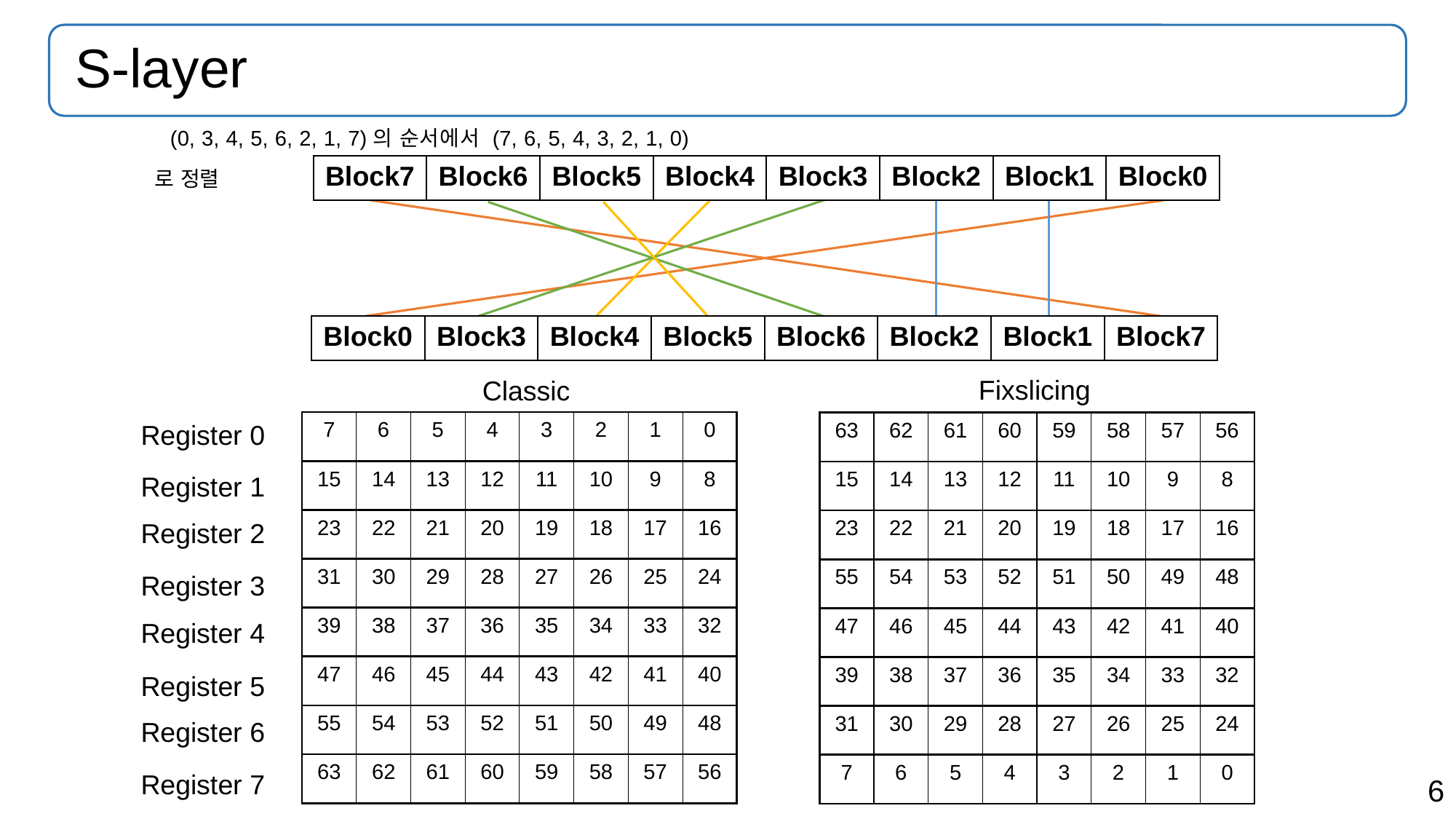

# S-layer
(0, 3, 4, 5, 6, 2, 1, 7)의 순서에서 (7, 6, 5, 4, 3, 2, 1, 0)로 정렬
| Block7 | Block6 | Block5 | Block4 | Block3 | Block2 | Block1 | Block0 |
| --- | --- | --- | --- | --- | --- | --- | --- |
| Block0 | Block3 | Block4 | Block5 | Block6 | Block2 | Block1 | Block7 |
| --- | --- | --- | --- | --- | --- | --- | --- |
Fixslicing
Classic
| 7 | 6 | 5 | 4 | 3 | 2 | 1 | 0 |
| --- | --- | --- | --- | --- | --- | --- | --- |
| 15 | 14 | 13 | 12 | 11 | 10 | 9 | 8 |
| 23 | 22 | 21 | 20 | 19 | 18 | 17 | 16 |
| 31 | 30 | 29 | 28 | 27 | 26 | 25 | 24 |
| 39 | 38 | 37 | 36 | 35 | 34 | 33 | 32 |
| 47 | 46 | 45 | 44 | 43 | 42 | 41 | 40 |
| 55 | 54 | 53 | 52 | 51 | 50 | 49 | 48 |
| 63 | 62 | 61 | 60 | 59 | 58 | 57 | 56 |
Register 0
| 63 | 62 | 61 | 60 | 59 | 58 | 57 | 56 |
| --- | --- | --- | --- | --- | --- | --- | --- |
| 15 | 14 | 13 | 12 | 11 | 10 | 9 | 8 |
| 23 | 22 | 21 | 20 | 19 | 18 | 17 | 16 |
| 55 | 54 | 53 | 52 | 51 | 50 | 49 | 48 |
| 47 | 46 | 45 | 44 | 43 | 42 | 41 | 40 |
| 39 | 38 | 37 | 36 | 35 | 34 | 33 | 32 |
| 31 | 30 | 29 | 28 | 27 | 26 | 25 | 24 |
| 7 | 6 | 5 | 4 | 3 | 2 | 1 | 0 |
Register 1
Register 2
Register 3
Register 4
Register 5
Register 6
Register 7